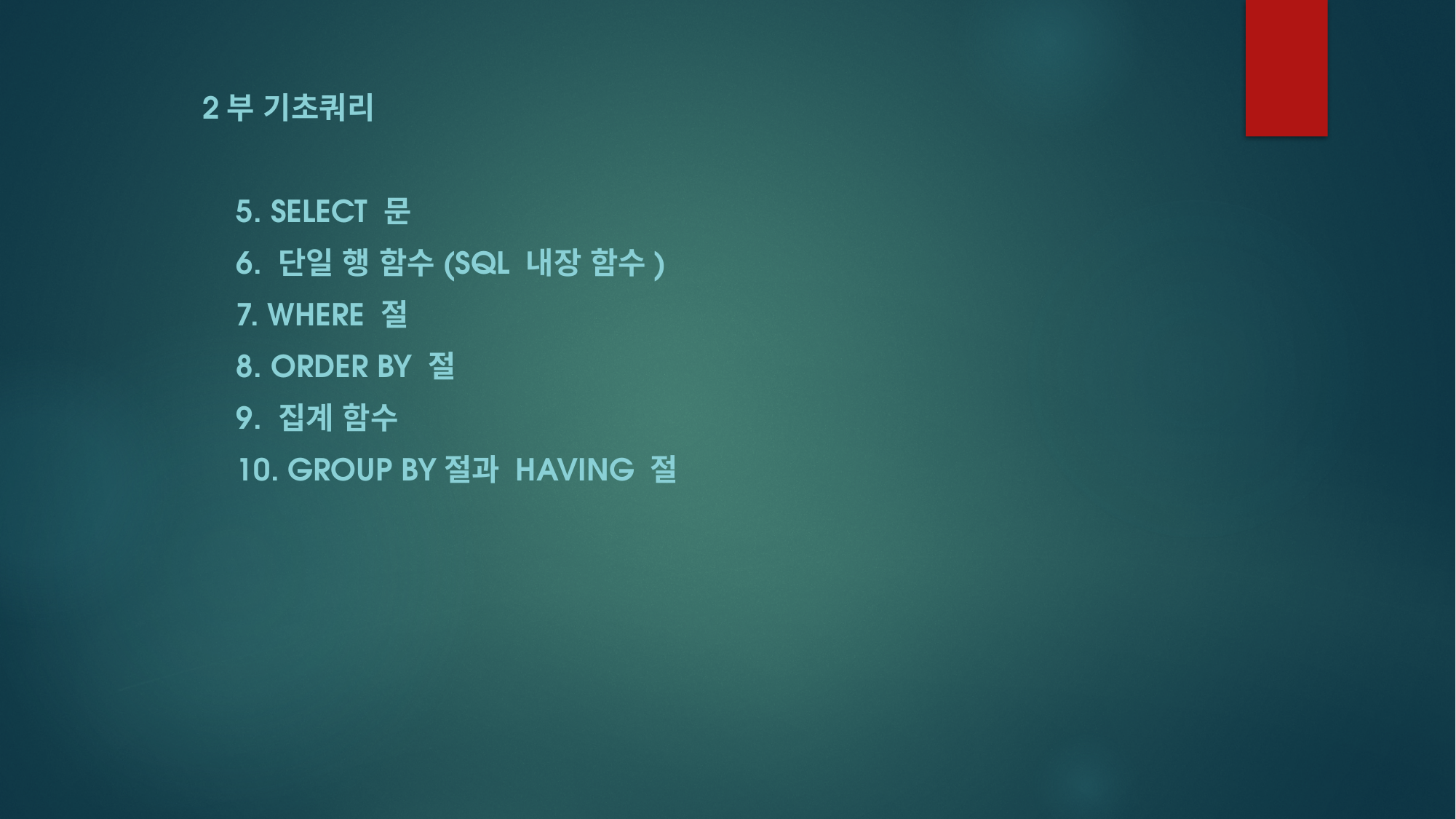

2부 기초쿼리

    5. SELECT 문
    6. 단일 행 함수(SQL 내장 함수)
    7. WHERE 절
    8. ORDER BY 절
    9. 집계 함수
    10. GROUP BY절과 HAVING 절